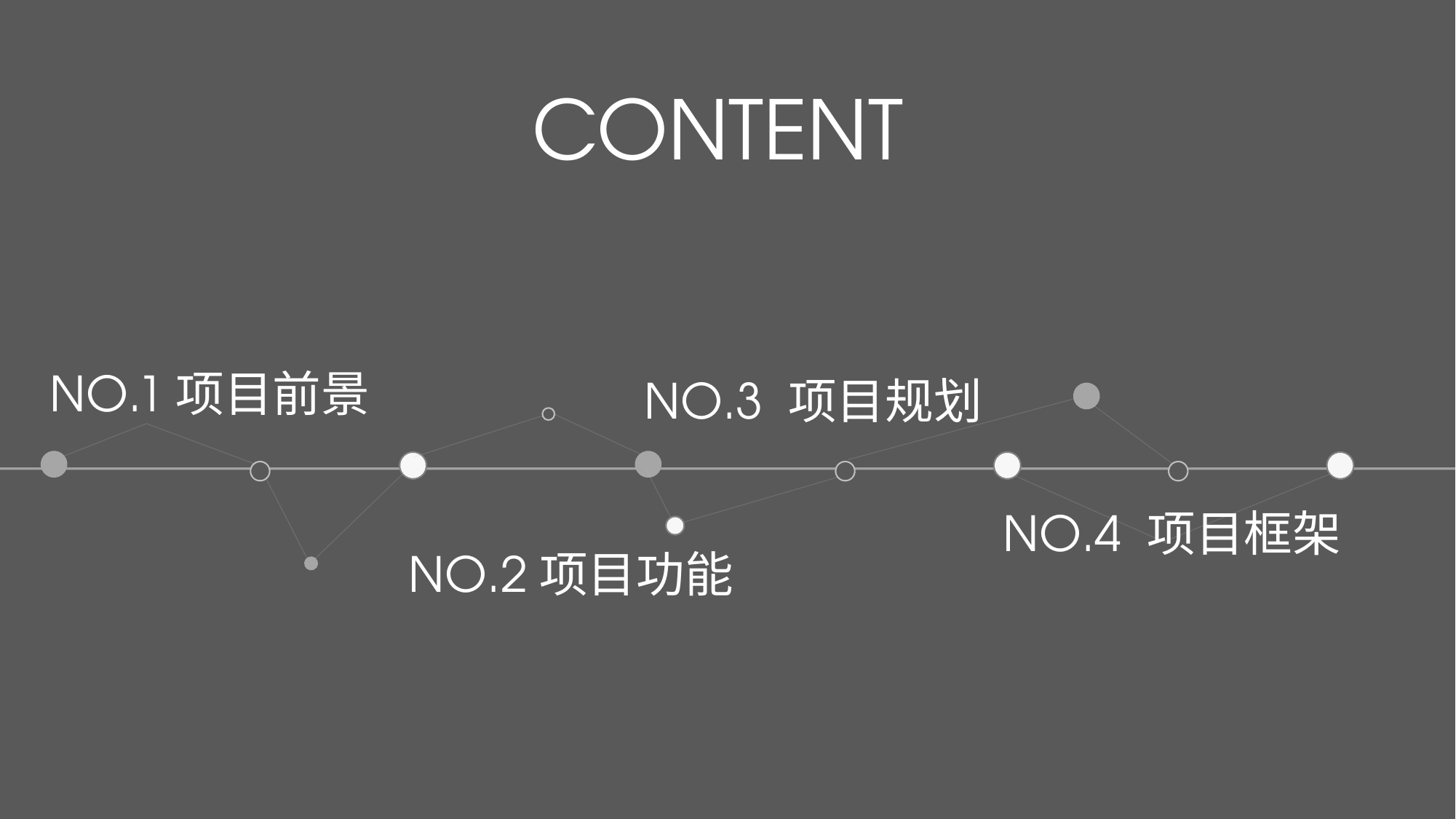

CONTENT
NO.1项目前景
NO.3 项目规划

NO.4 项目框架

NO.2项目功能